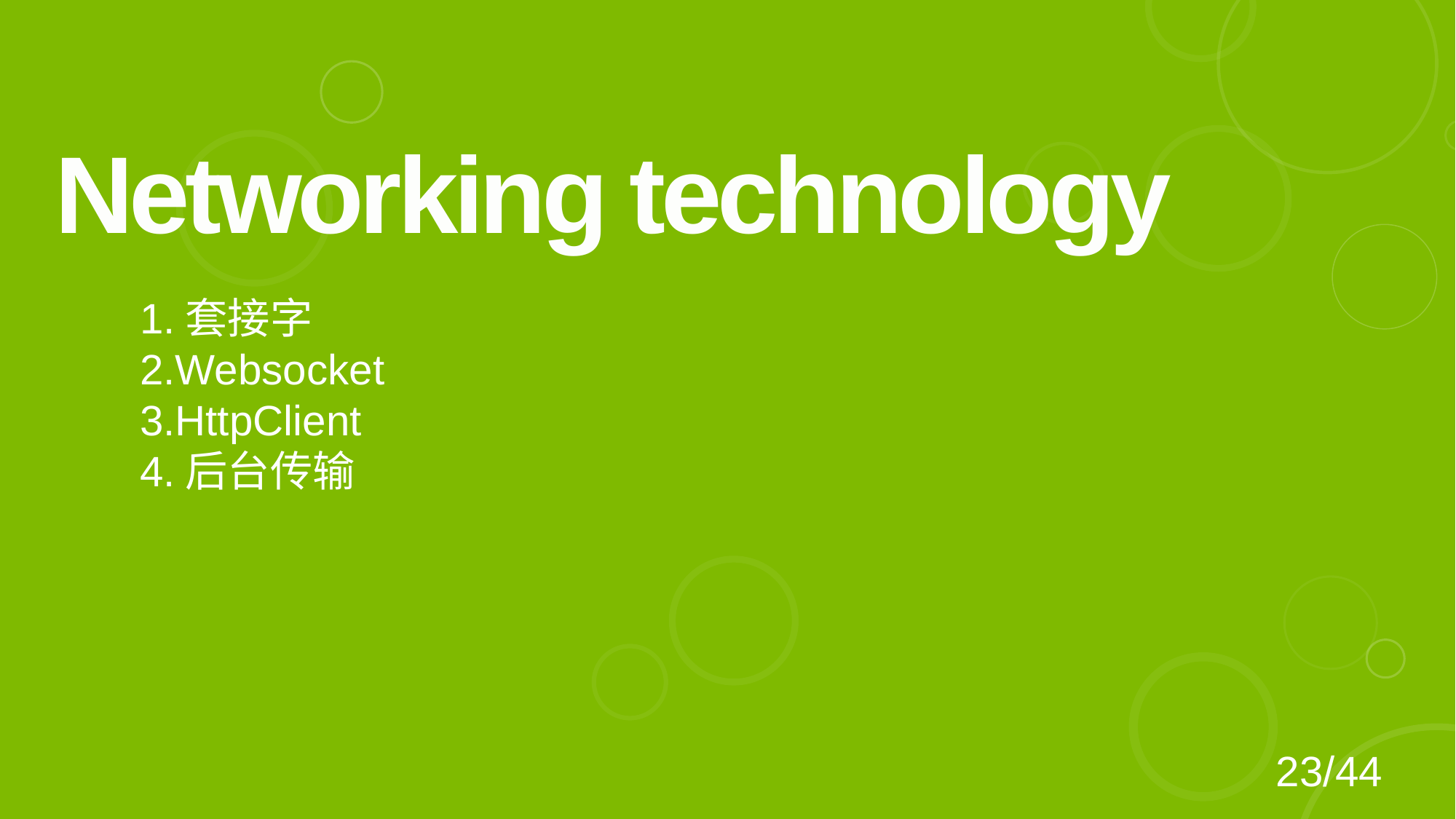

# Networking technology
1.套接字
2.Websocket
3.HttpClient
4.后台传输
23